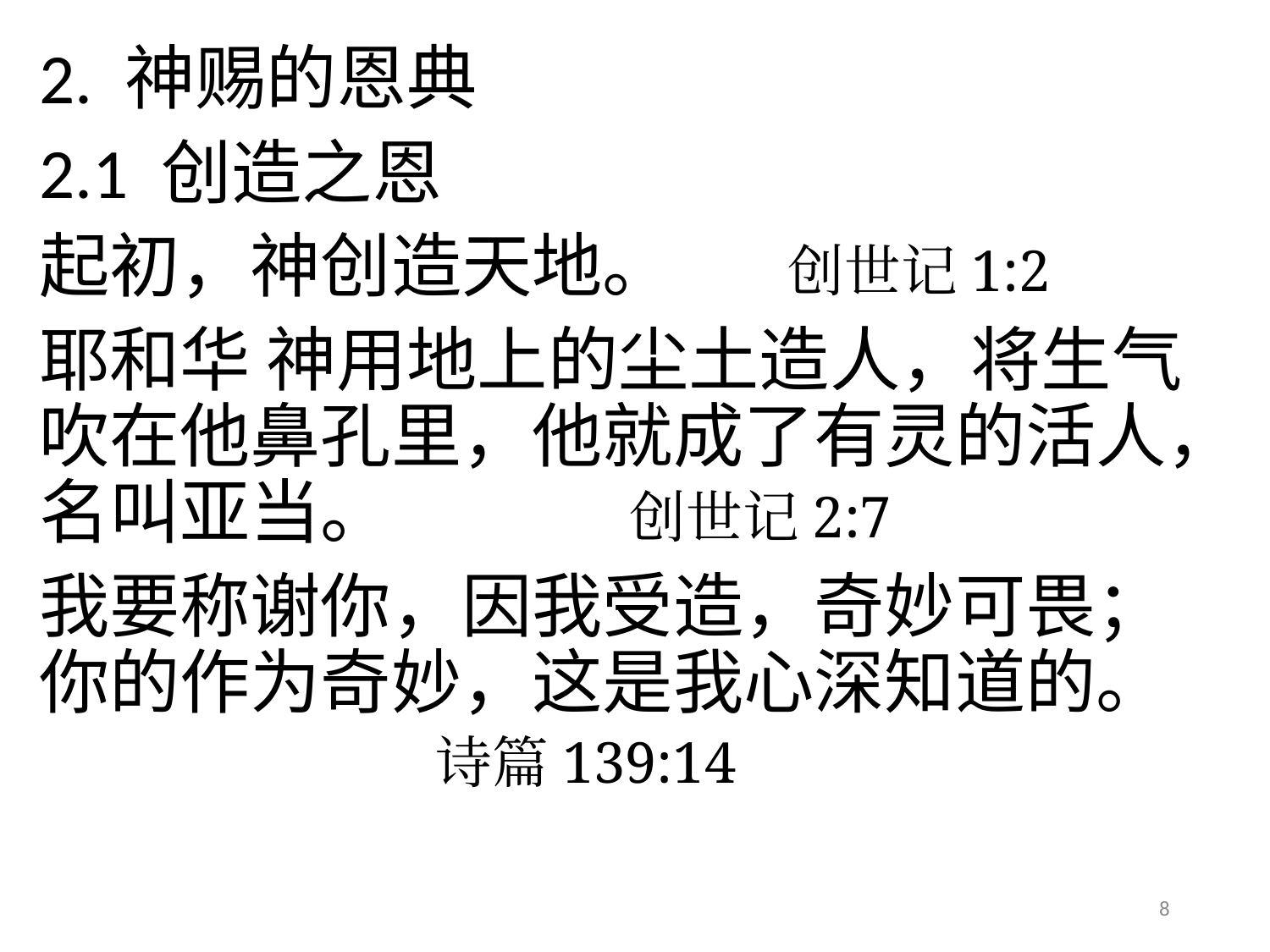

# 2. 神赐的恩典
2.1 创造之恩
起初，神创造天地。        创世记1:2
耶和华 神用地上的尘土造人，将生气吹在他鼻孔里，他就成了有灵的活人，名叫亚当。               创世记2:7
我要称谢你，因我受造，奇妙可畏；你的作为奇妙，这是我心深知道的。
                         诗篇139:14

8